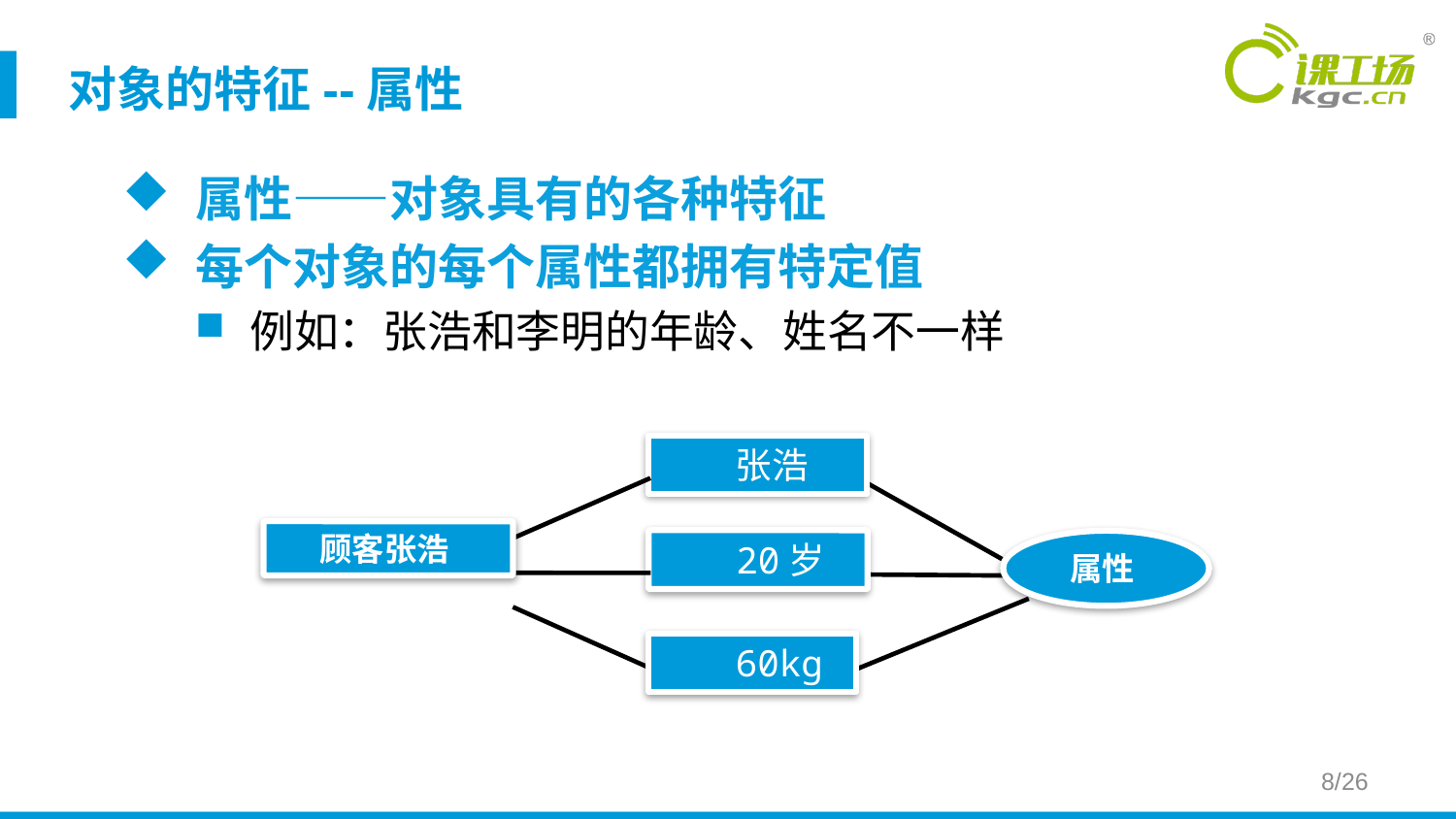

对象的特征--属性
属性——对象具有的各种特征
每个对象的每个属性都拥有特定值
例如：张浩和李明的年龄、姓名不一样
张浩

顾客张浩
20岁
属性

60kg
8/26